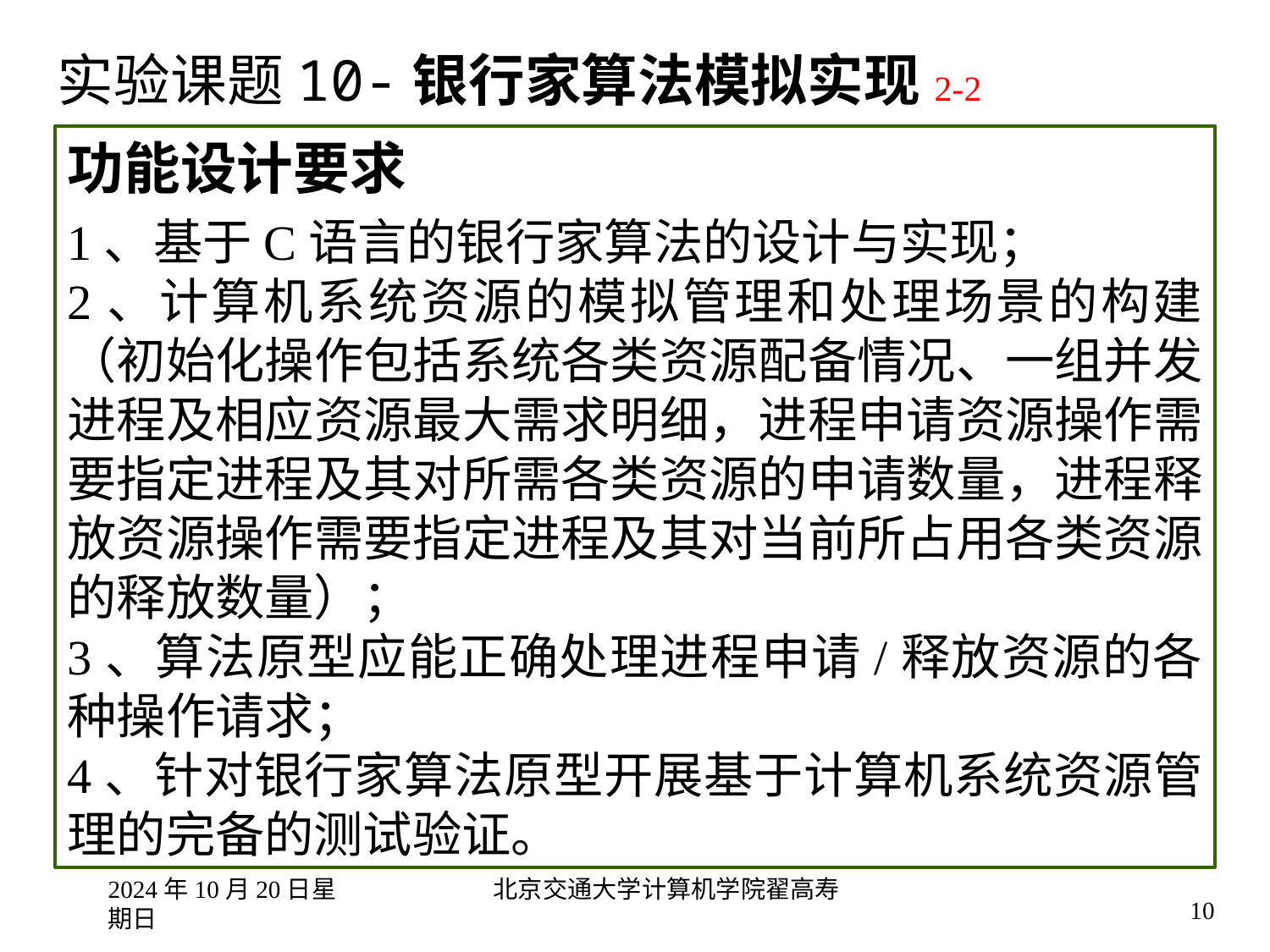

# 实验课题10-银行家算法模拟实现2-2
功能设计要求
1、基于C语言的银行家算法的设计与实现；
2、计算机系统资源的模拟管理和处理场景的构建（初始化操作包括系统各类资源配备情况、一组并发进程及相应资源最大需求明细，进程申请资源操作需要指定进程及其对所需各类资源的申请数量，进程释放资源操作需要指定进程及其对当前所占用各类资源的释放数量）；
3、算法原型应能正确处理进程申请/释放资源的各种操作请求；
4、针对银行家算法原型开展基于计算机系统资源管理的完备的测试验证。
2024年10月20日星期日
北京交通大学计算机学院翟高寿
10